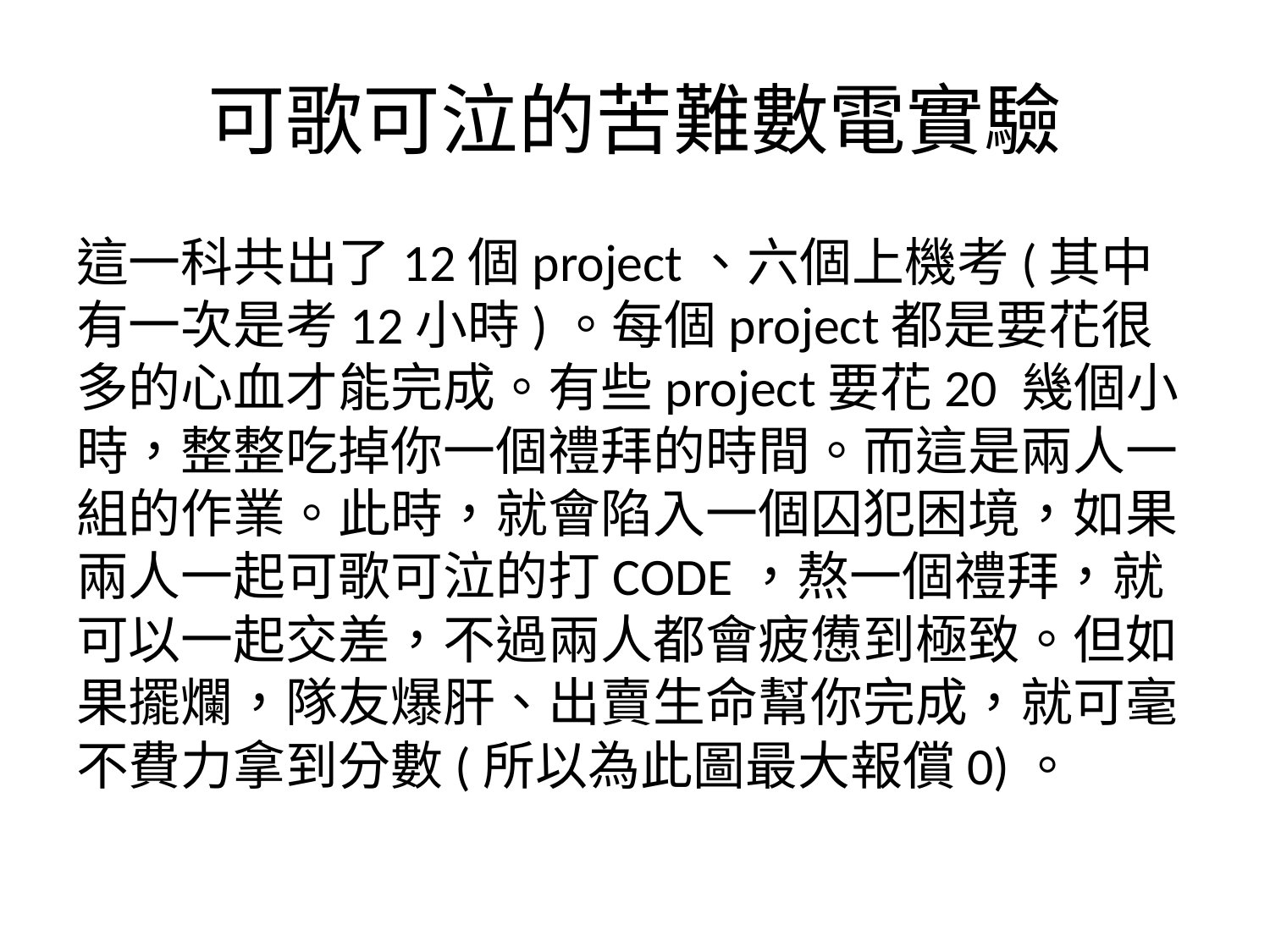

# 可歌可泣的苦難數電實驗
這一科共出了12個project、六個上機考(其中有一次是考12小時)。每個project都是要花很多的心血才能完成。有些project要花20 幾個小時，整整吃掉你一個禮拜的時間。而這是兩人一組的作業。此時，就會陷入一個囚犯困境，如果兩人一起可歌可泣的打CODE，熬一個禮拜，就可以一起交差，不過兩人都會疲憊到極致。但如果擺爛，隊友爆肝、出賣生命幫你完成，就可毫不費力拿到分數(所以為此圖最大報償0)。